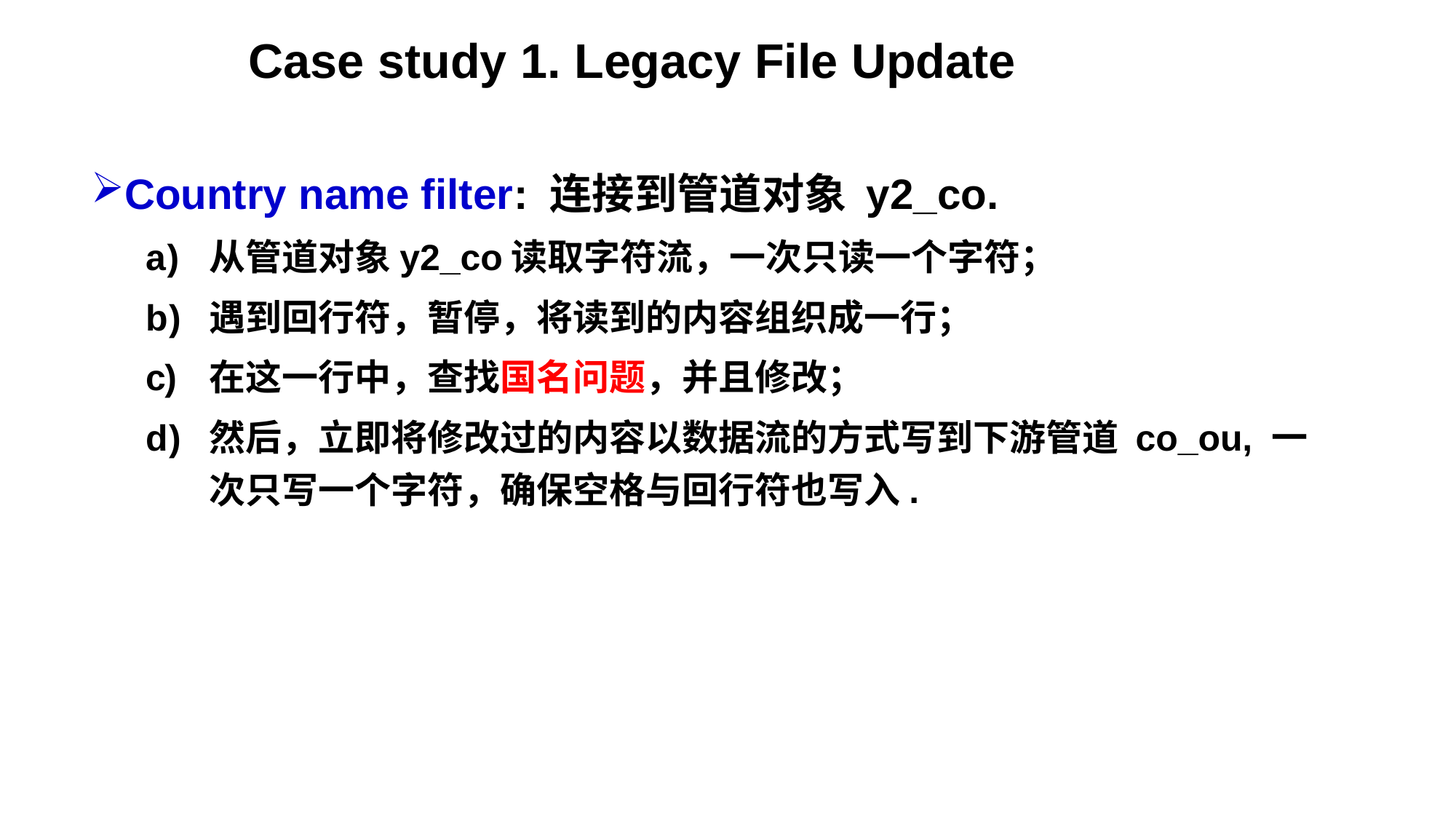

Case study 1. Legacy File Update
Country name filter: 连接到管道对象 y2_co.
从管道对象y2_co读取字符流，一次只读一个字符；
遇到回行符，暂停，将读到的内容组织成一行；
在这一行中，查找国名问题，并且修改；
然后，立即将修改过的内容以数据流的方式写到下游管道 co_ou, 一次只写一个字符，确保空格与回行符也写入.